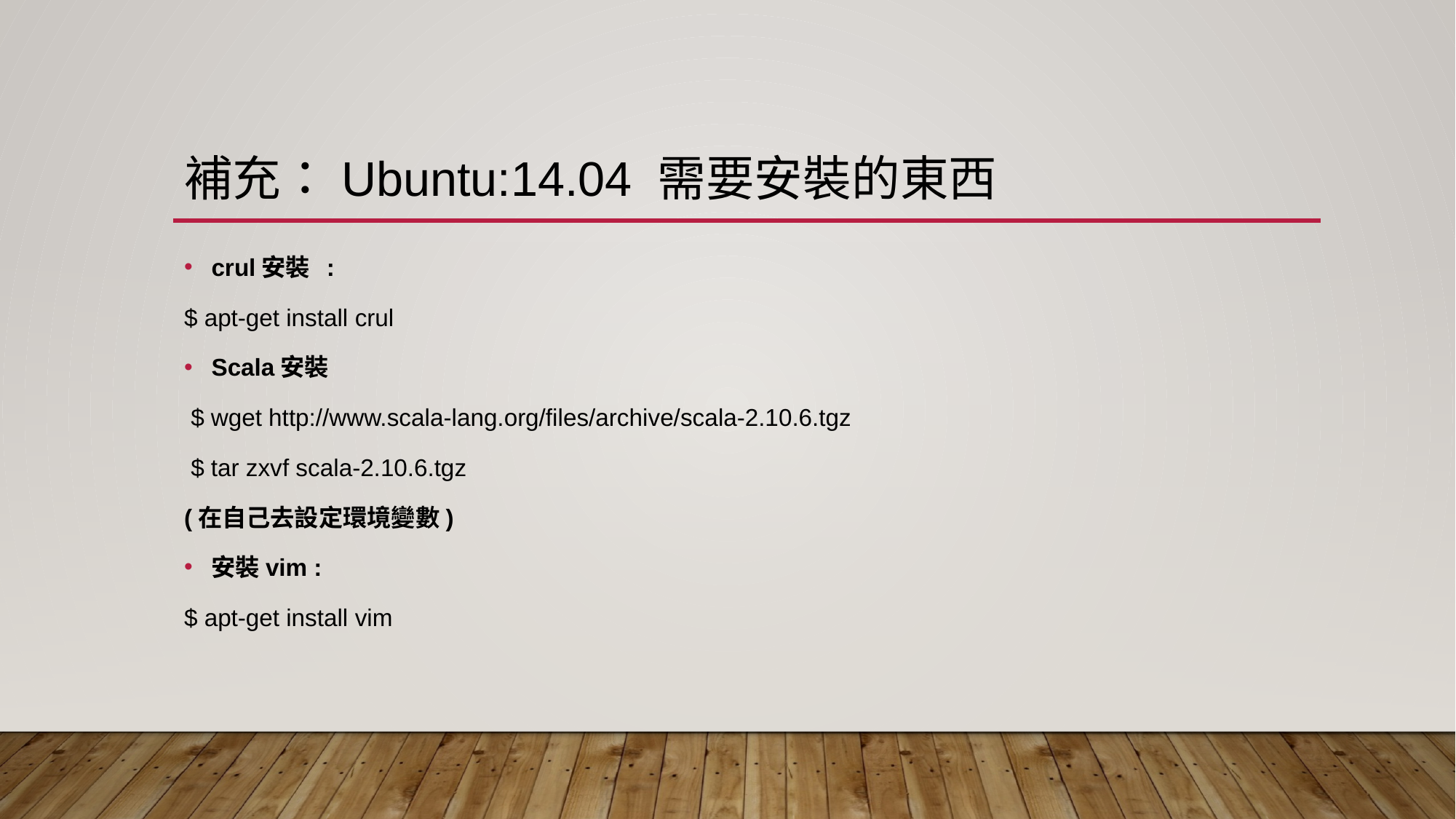

# 補充：Ubuntu:14.04 需要安裝的東西
crul安裝  :
$ apt-get install crul
Scala安裝
 $ wget http://www.scala-lang.org/files/archive/scala-2.10.6.tgz
 $ tar zxvf scala-2.10.6.tgz
(在自己去設定環境變數)
安裝vim :
$ apt-get install vim